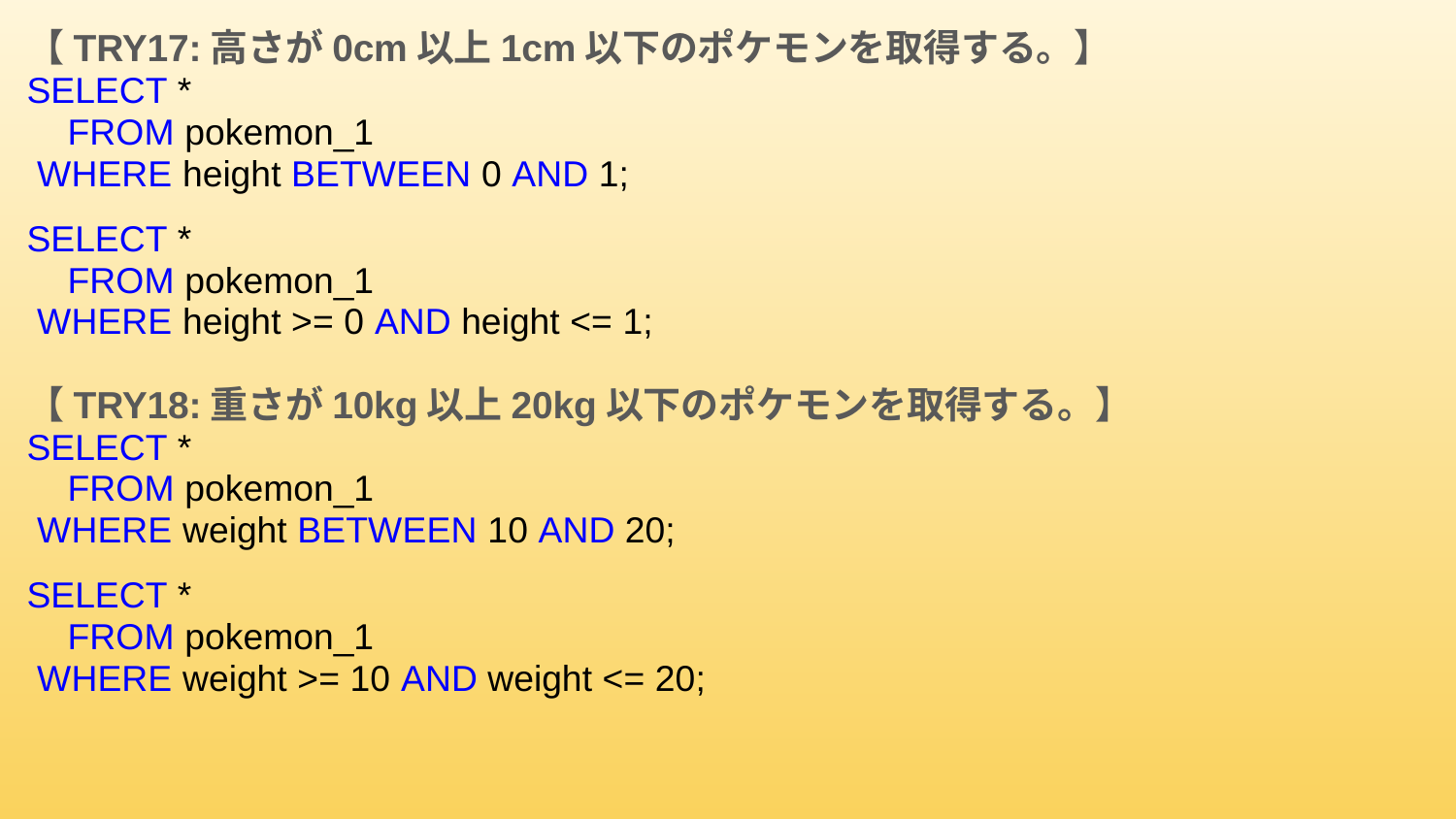

【TRY17:高さが0cm以上1cm以下のポケモンを取得する。】
SELECT *
    FROM pokemon_1
 WHERE height BETWEEN 0 AND 1;
SELECT *
    FROM pokemon_1
 WHERE height >= 0 AND height <= 1;
【TRY18:重さが10kg以上20kg以下のポケモンを取得する。】
SELECT *
    FROM pokemon_1
 WHERE weight BETWEEN 10 AND 20;
SELECT *
    FROM pokemon_1
 WHERE weight >= 10 AND weight <= 20;